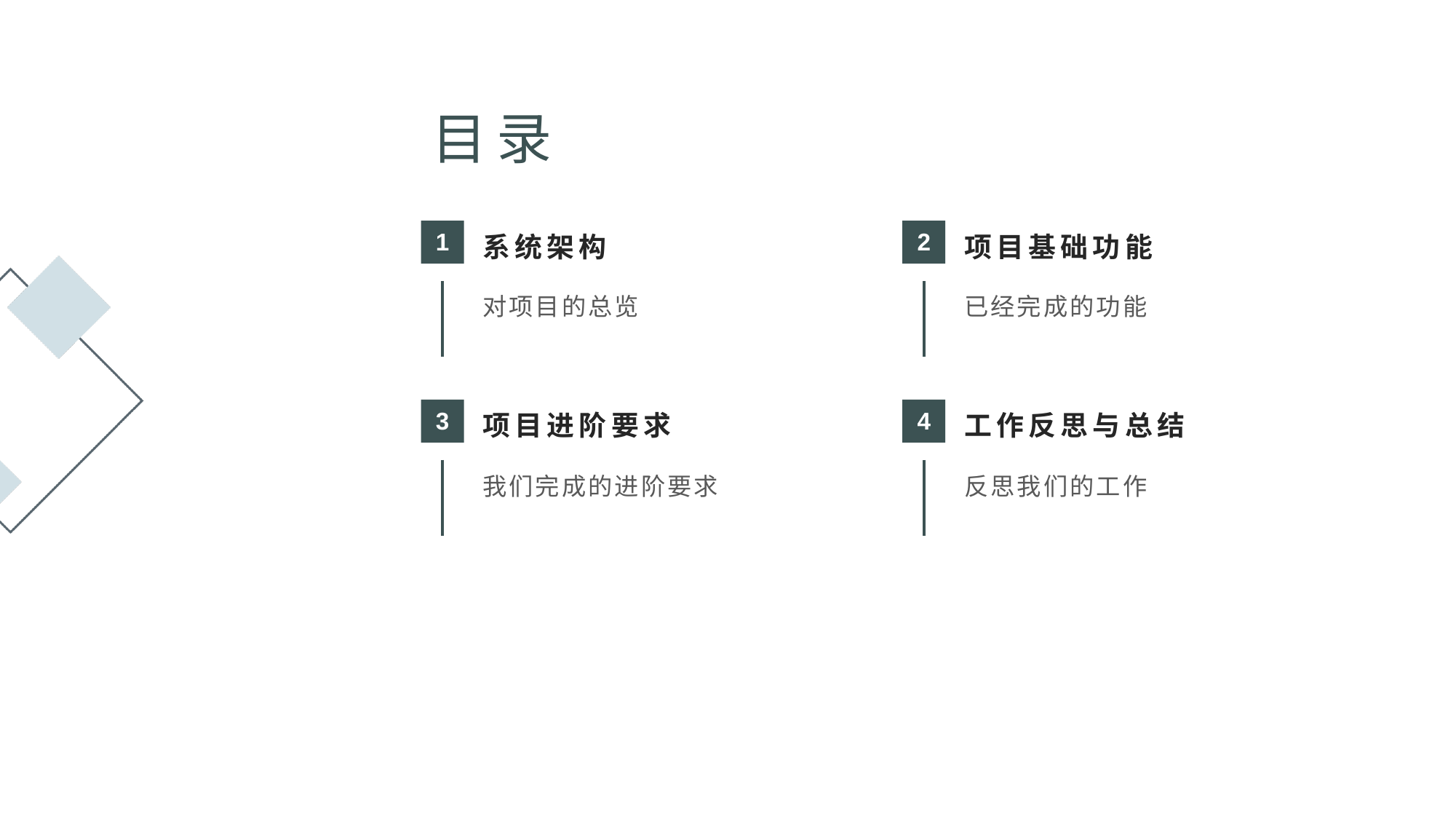

目录
系统架构
项目基础功能
1
2
对项目的总览
已经完成的功能
项目进阶要求
工作反思与总结
3
4
我们完成的进阶要求
反思我们的工作